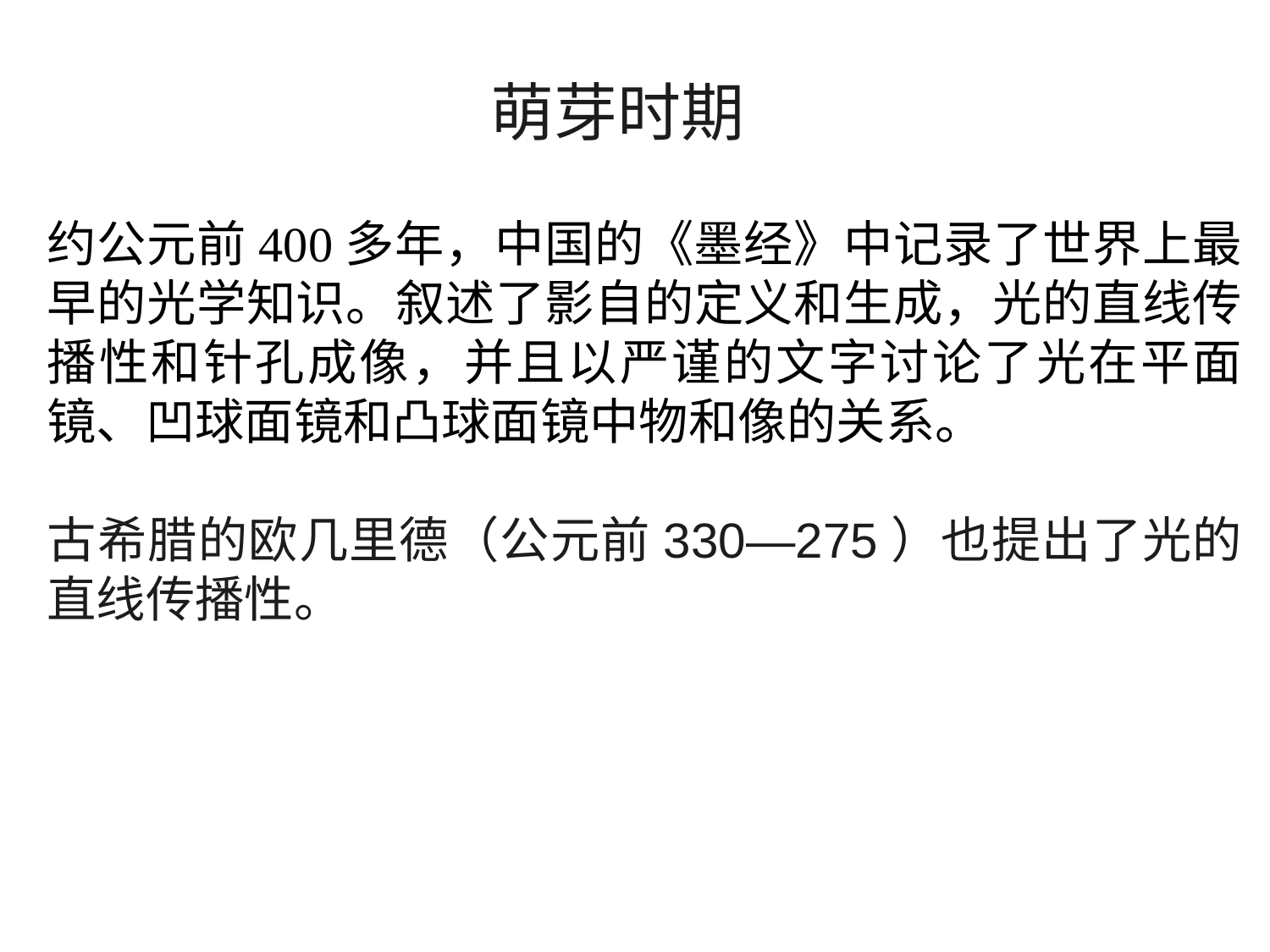

萌芽时期
约公元前400多年，中国的《墨经》中记录了世界上最早的光学知识。叙述了影自的定义和生成，光的直线传播性和针孔成像，并且以严谨的文字讨论了光在平面镜、凹球面镜和凸球面镜中物和像的关系。

古希腊的欧几里德（公元前330—275）也提出了光的直线传播性。